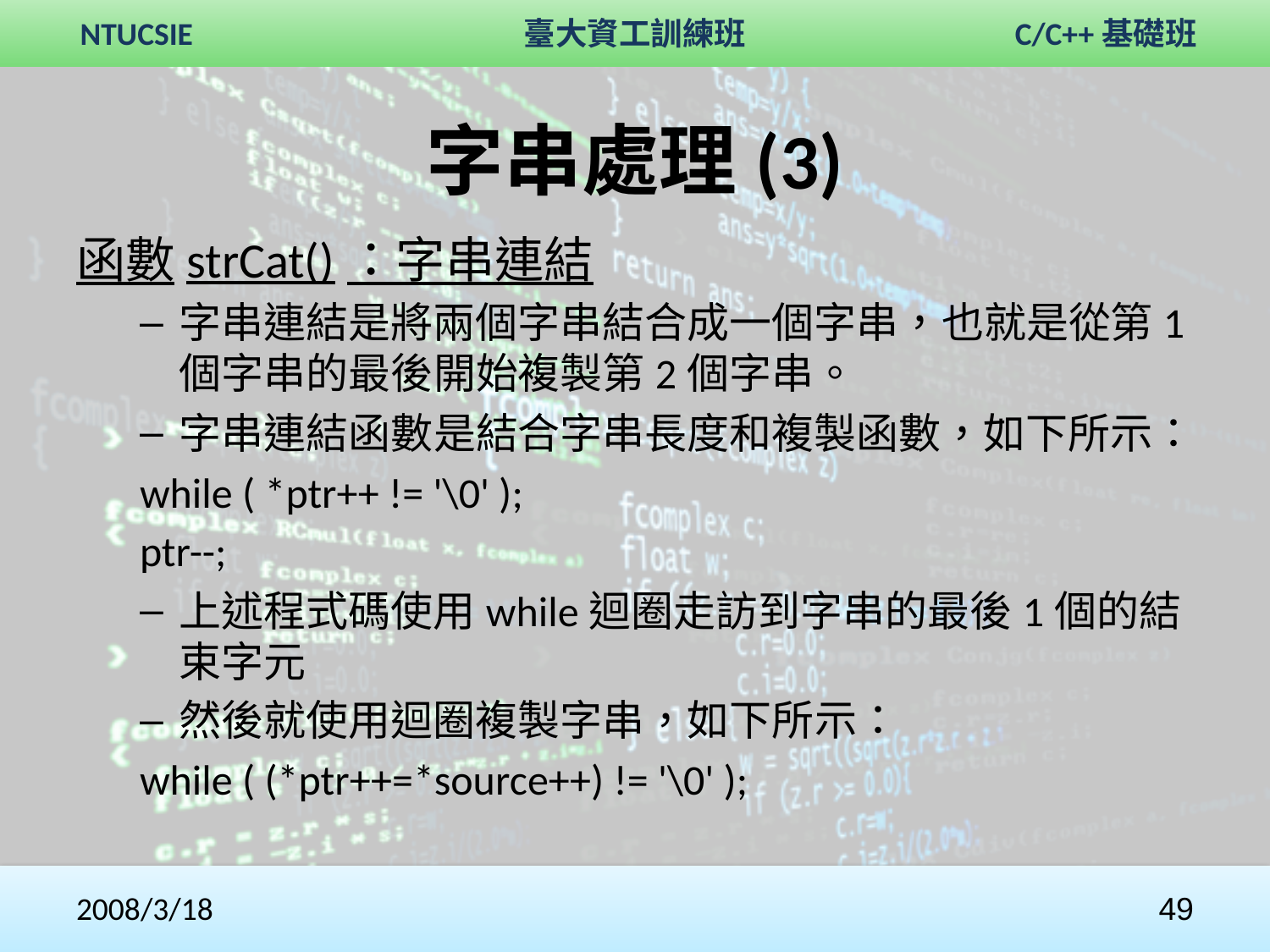

# 字串處理(3)
函數strCat()：字串連結
字串連結是將兩個字串結合成一個字串，也就是從第1個字串的最後開始複製第2個字串。
字串連結函數是結合字串長度和複製函數，如下所示：
while ( *ptr++ != '\0' );
ptr--;
上述程式碼使用while迴圈走訪到字串的最後1個的結束字元
然後就使用迴圈複製字串，如下所示：
while ( (*ptr++=*source++) != '\0' );
2008/3/18
49